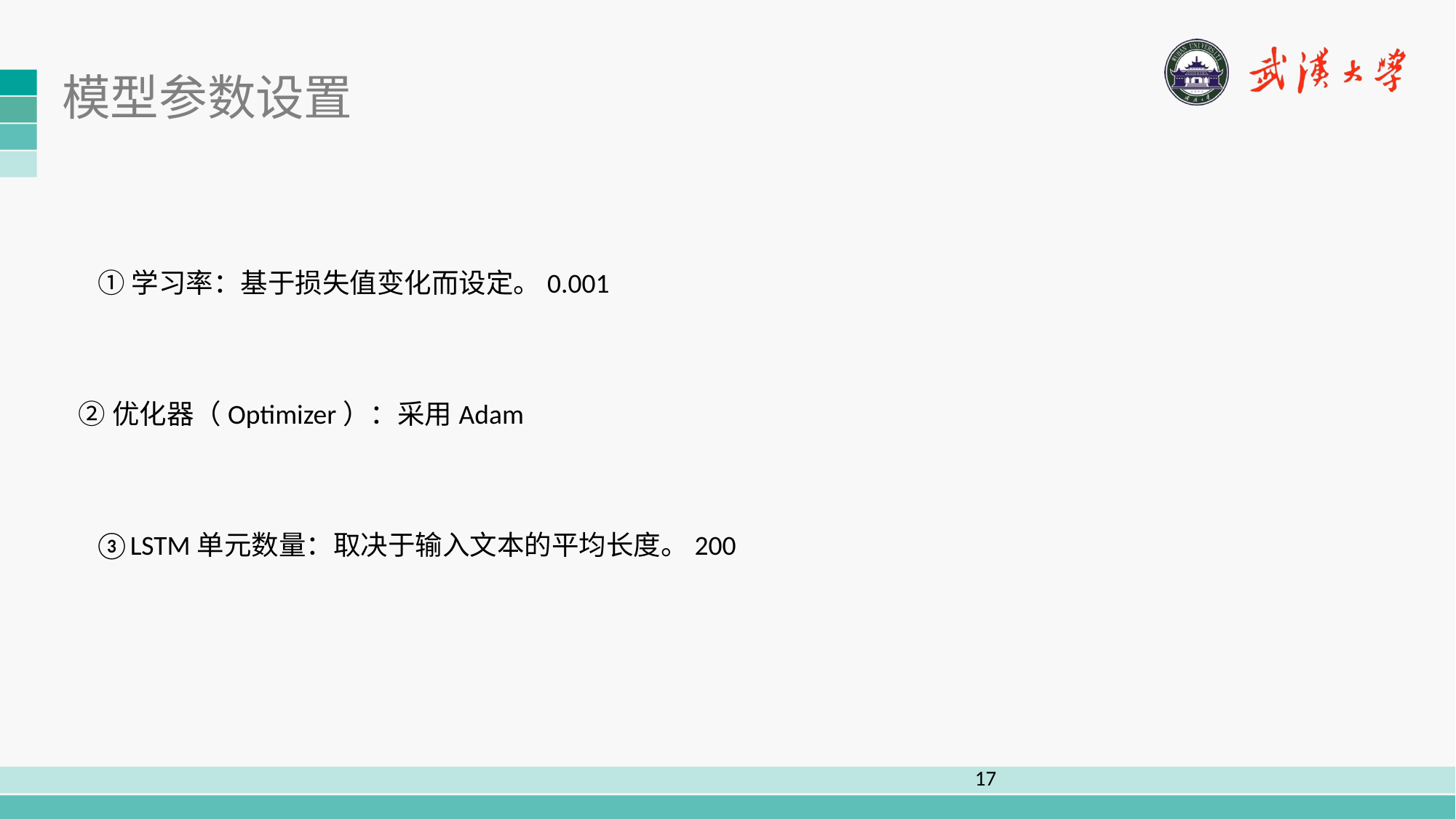

# 模型参数设置

①学习率：基于损失值变化而设定。0.001
②优化器（Optimizer）：采用Adam
③LSTM单元数量：取决于输入文本的平均长度。200
17